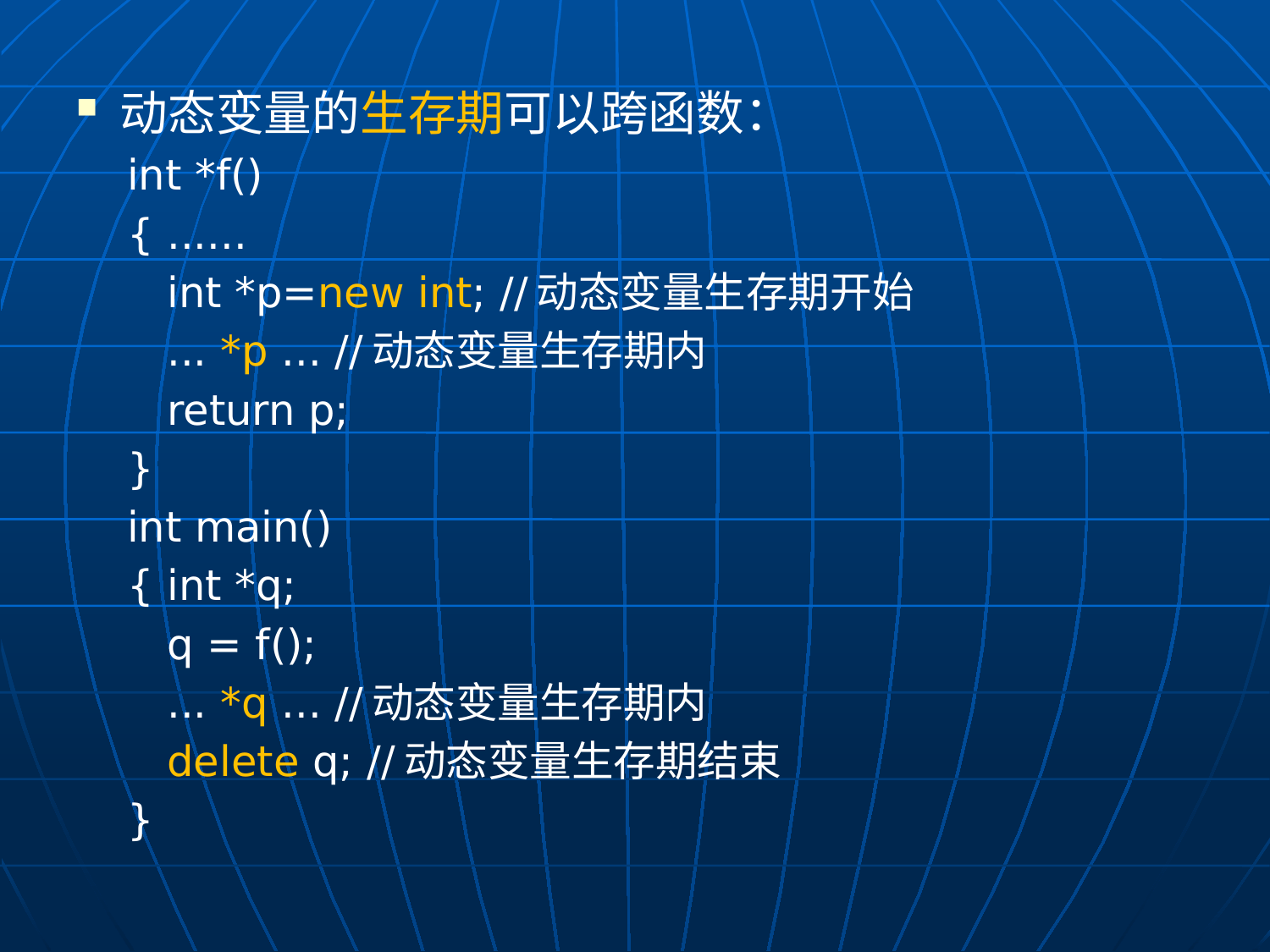

动态变量的生存期可以跨函数：
int *f()
{ ......
   int *p=new int; //动态变量生存期开始
   ... *p ... //动态变量生存期内
   return p;
}
int main()
{ int *q;
   q = f();
   ... *q ... //动态变量生存期内
   delete q; //动态变量生存期结束
}